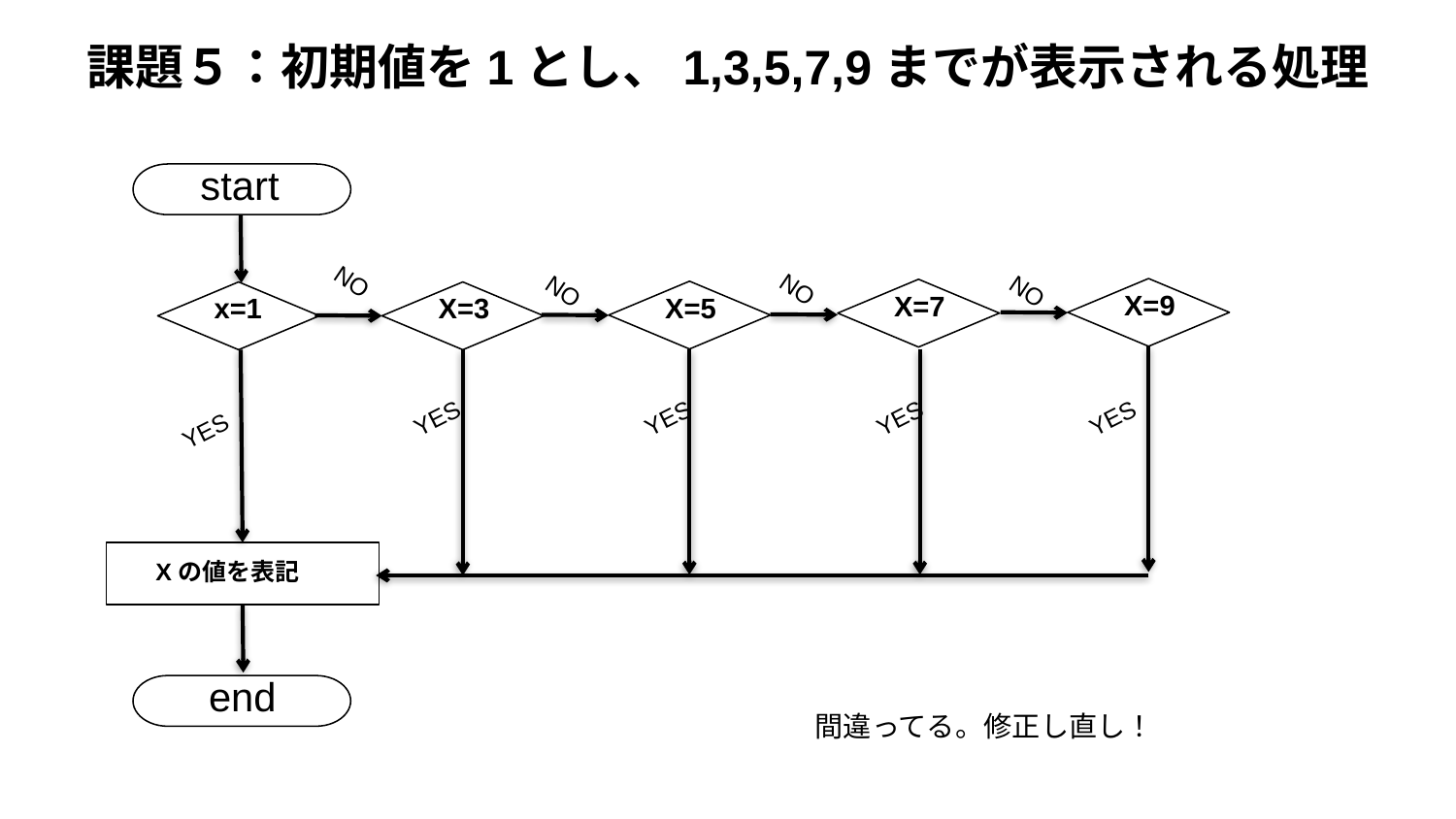

課題５：初期値を1とし、1,3,5,7,9までが表示される処理
start

NO
NO
NO
NO

X=9

X=7

X=5
x=1
X=3
YES
YES
YES
YES
YES

Xの値を表記
end

間違ってる。修正し直し！